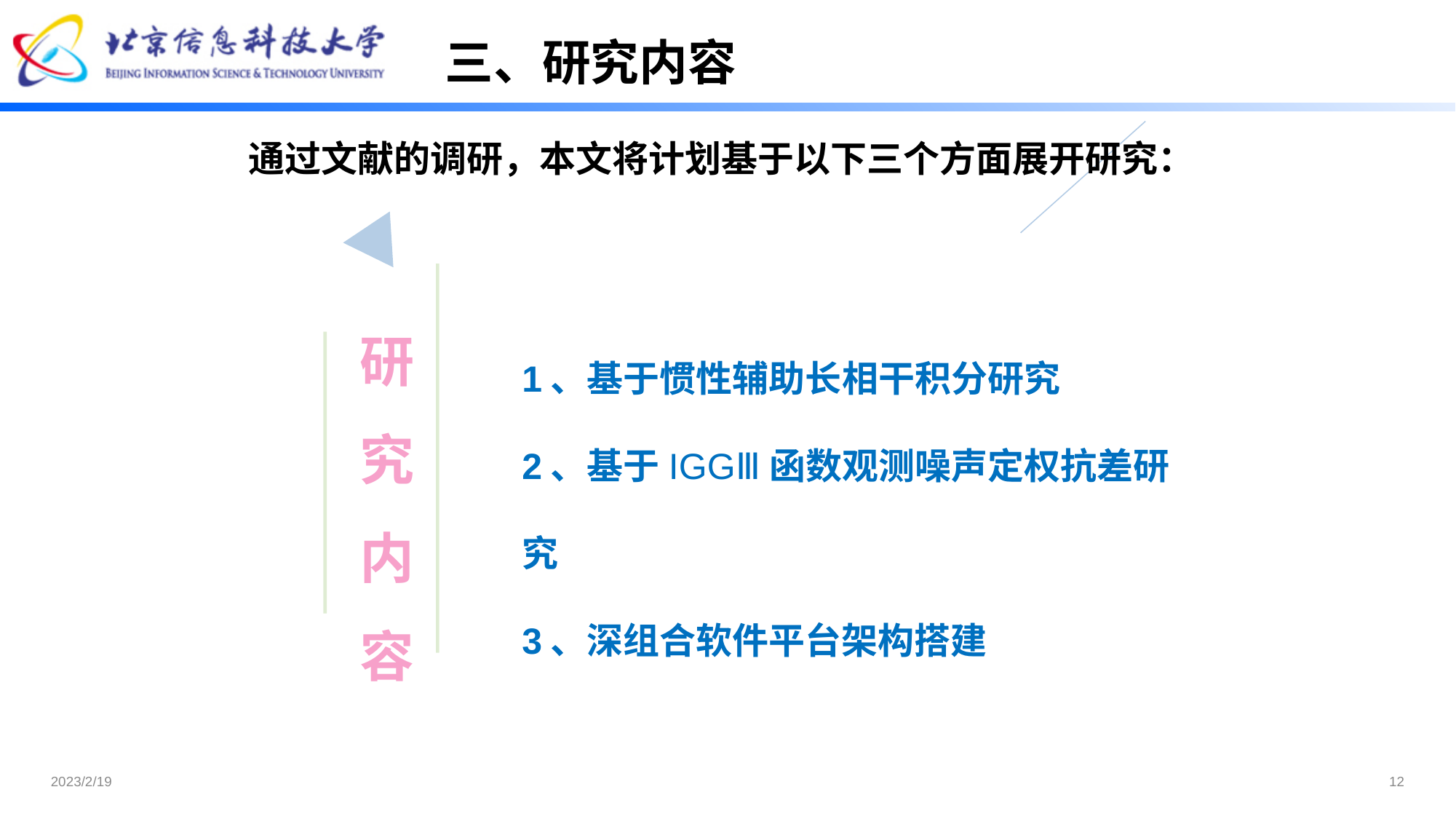

三、研究内容
通过文献的调研，本文将计划基于以下三个方面展开研究：

研
究
内
容
1、基于惯性辅助长相干积分研究
2、基于IGGⅢ函数观测噪声定权抗差研究
3、深组合软件平台架构搭建
2023/2/19
12